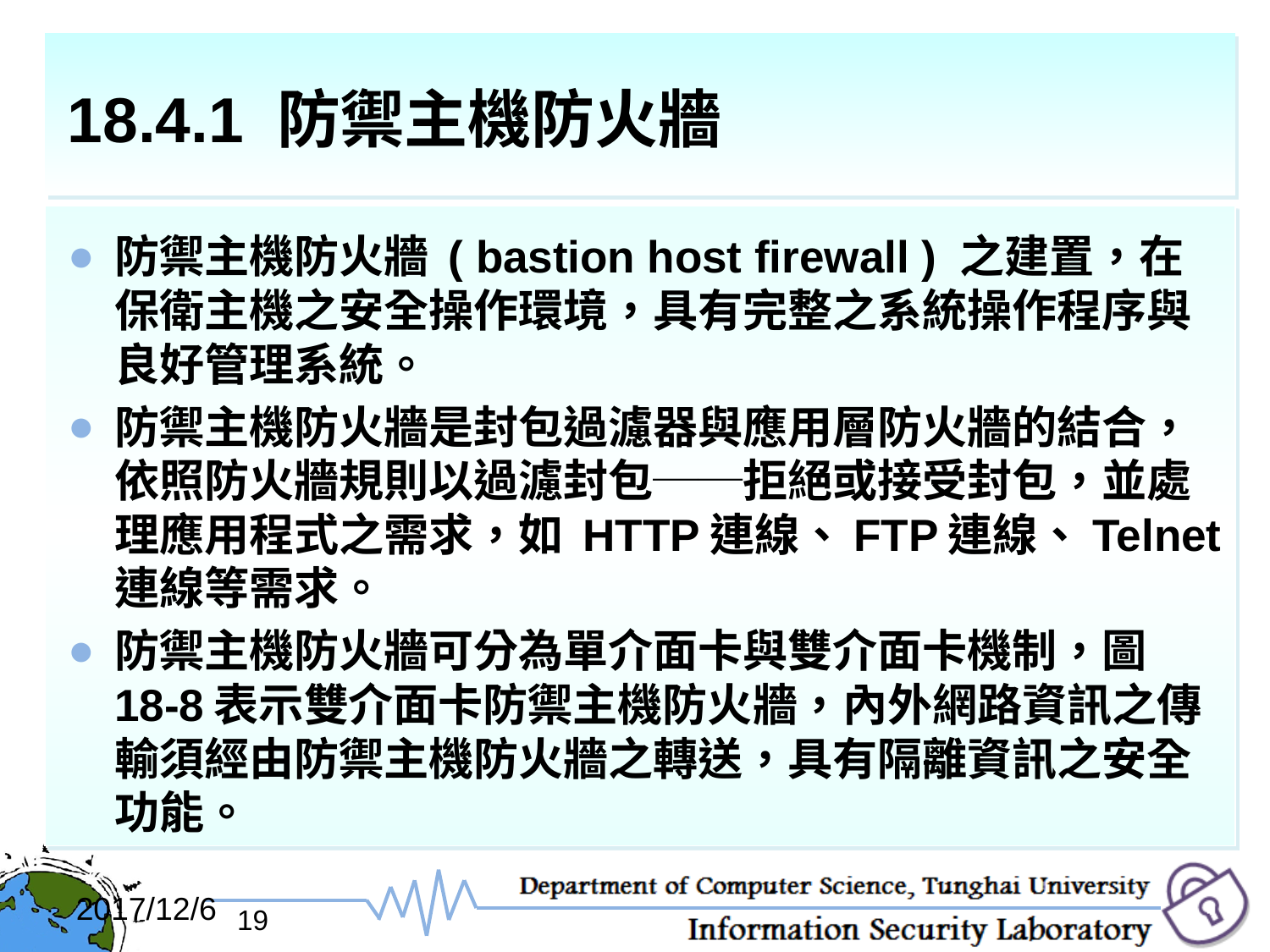

# 18.4.1 防禦主機防火牆
防禦主機防火牆 ( bastion host firewall ) 之建置，在保衛主機之安全操作環境，具有完整之系統操作程序與良好管理系統。
防禦主機防火牆是封包過濾器與應用層防火牆的結合，依照防火牆規則以過濾封包──拒絕或接受封包，並處理應用程式之需求，如 HTTP連線、FTP連線、Telnet 連線等需求。
防禦主機防火牆可分為單介面卡與雙介面卡機制，圖 18-8表示雙介面卡防禦主機防火牆，內外網路資訊之傳輸須經由防禦主機防火牆之轉送，具有隔離資訊之安全功能。
2017/12/6
19